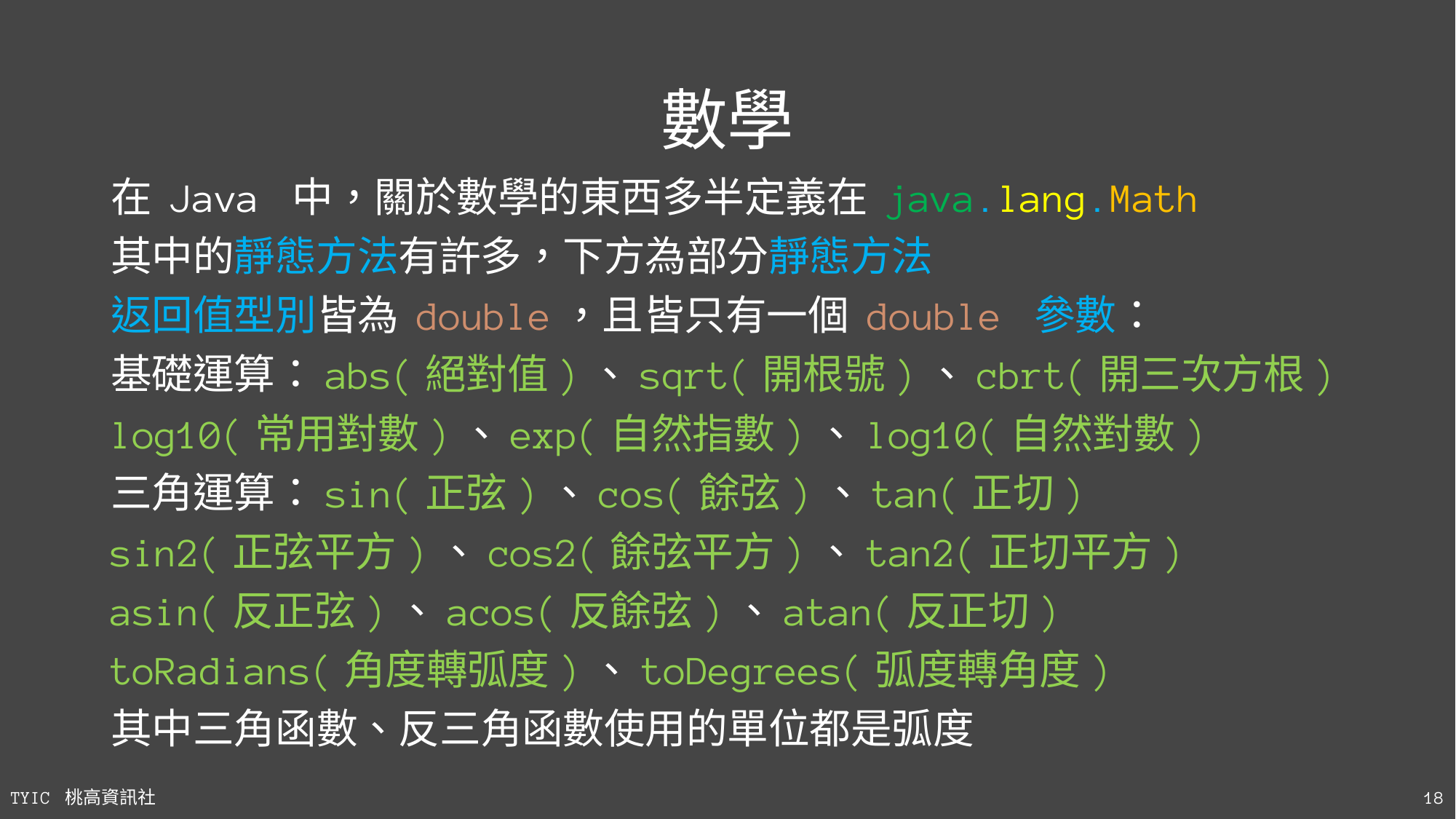

# 數學
在 Java 中，關於數學的東西多半定義在 java.lang.Math
其中的靜態方法有許多，下方為部分靜態方法
返回值型別皆為 double，且皆只有一個 double 參數：
基礎運算：abs(絕對值)、sqrt(開根號)、cbrt(開三次方根)
log10(常用對數)、exp(自然指數)、log10(自然對數)
三角運算：sin(正弦)、cos(餘弦)、tan(正切)
sin2(正弦平方)、cos2(餘弦平方)、tan2(正切平方)
asin(反正弦)、acos(反餘弦)、atan(反正切)
toRadians(角度轉弧度)、toDegrees(弧度轉角度)
其中三角函數、反三角函數使用的單位都是弧度